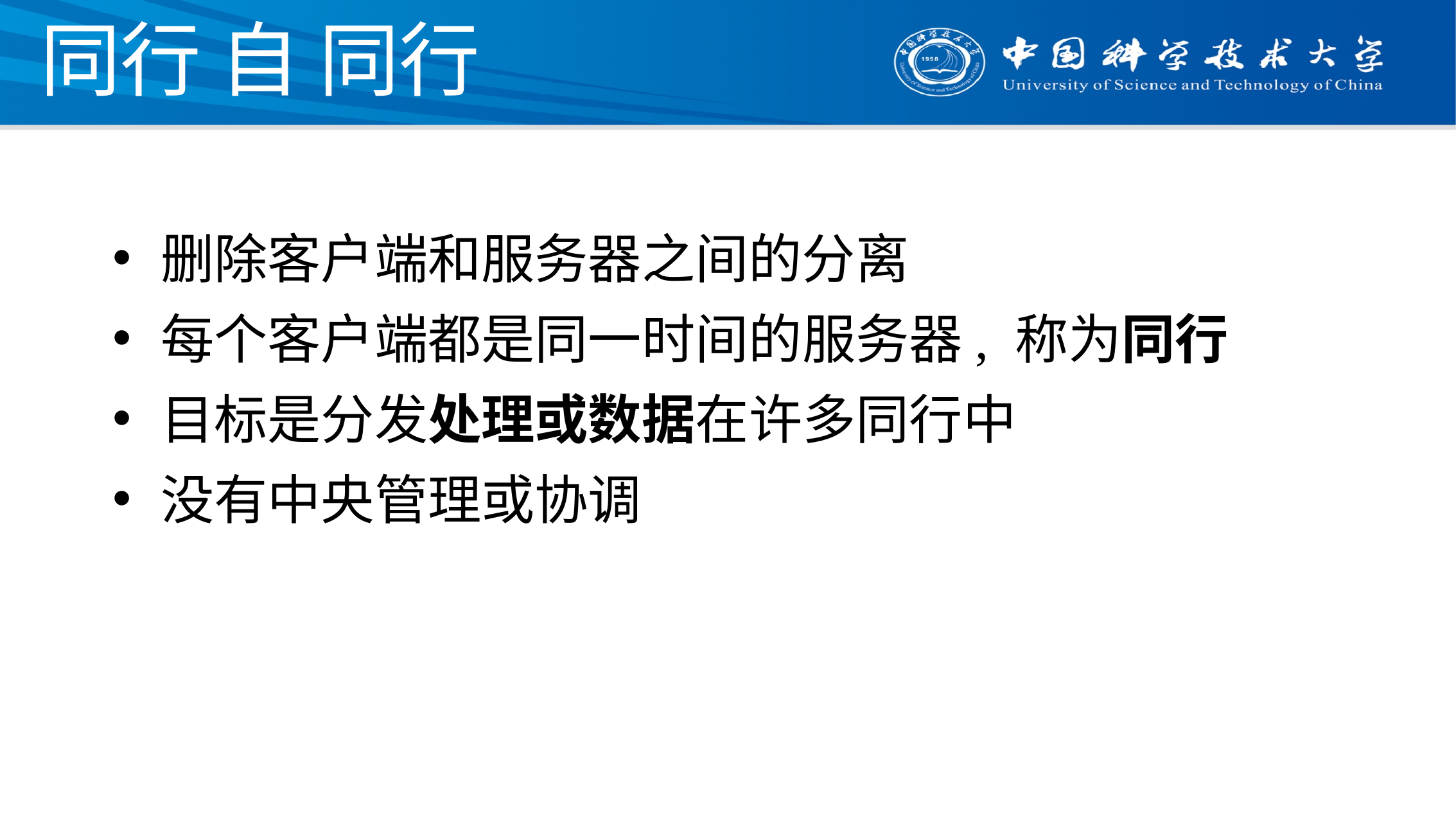

# 同行 自 同行
删除客户端和服务器之间的分离
每个客户端都是同一时间的服务器, 称为同行
目标是分发处理或数据在许多同行中
没有中央管理或协调